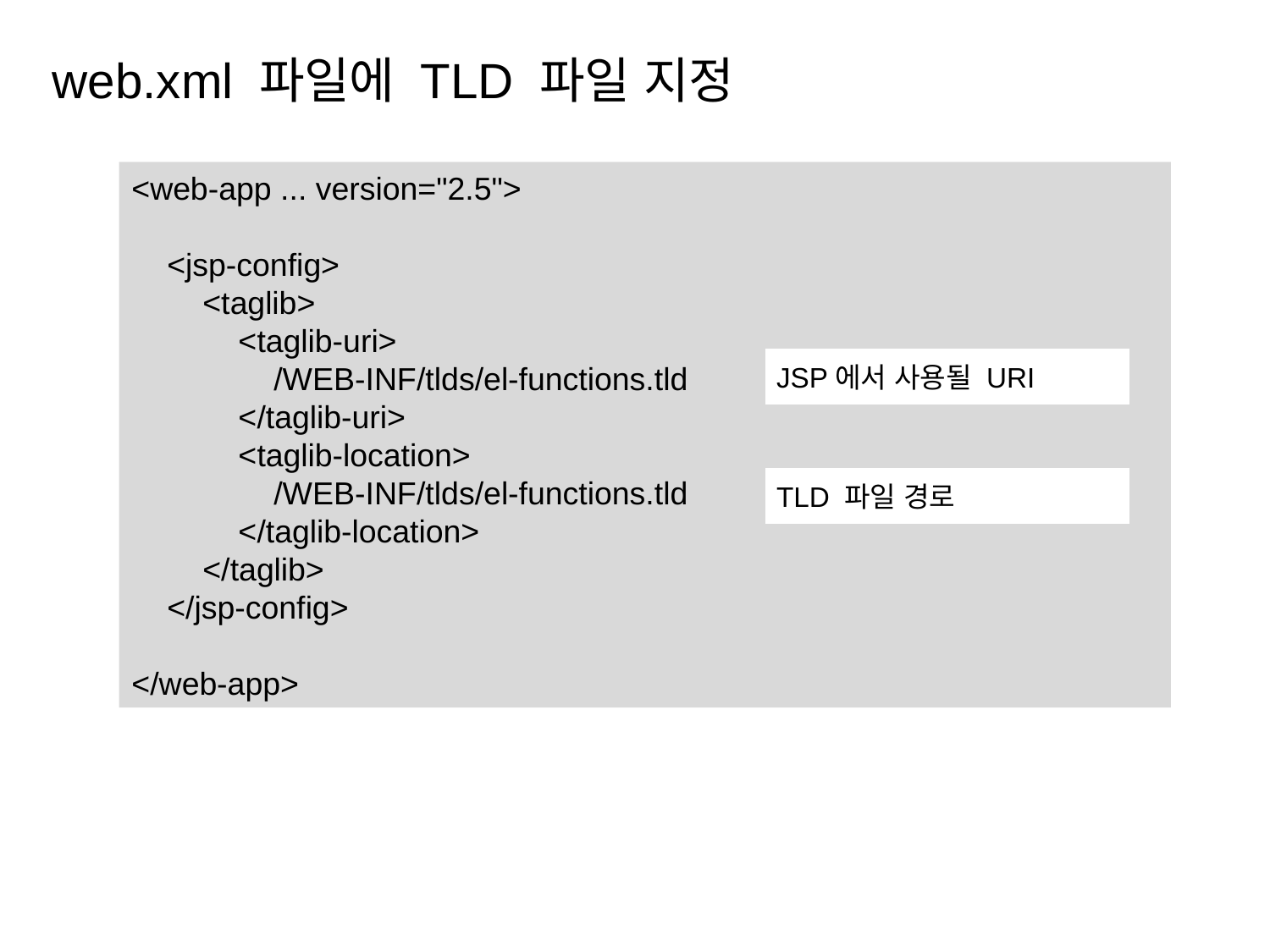

# web.xml 파일에 TLD 파일 지정
<web-app ... version="2.5">

    <jsp-config>
        <taglib>
            <taglib-uri>
                /WEB-INF/tlds/el-functions.tld
            </taglib-uri>
            <taglib-location>
                /WEB-INF/tlds/el-functions.tld
            </taglib-location>
        </taglib>
    </jsp-config>

</web-app>
JSP에서 사용될 URI
TLD 파일 경로